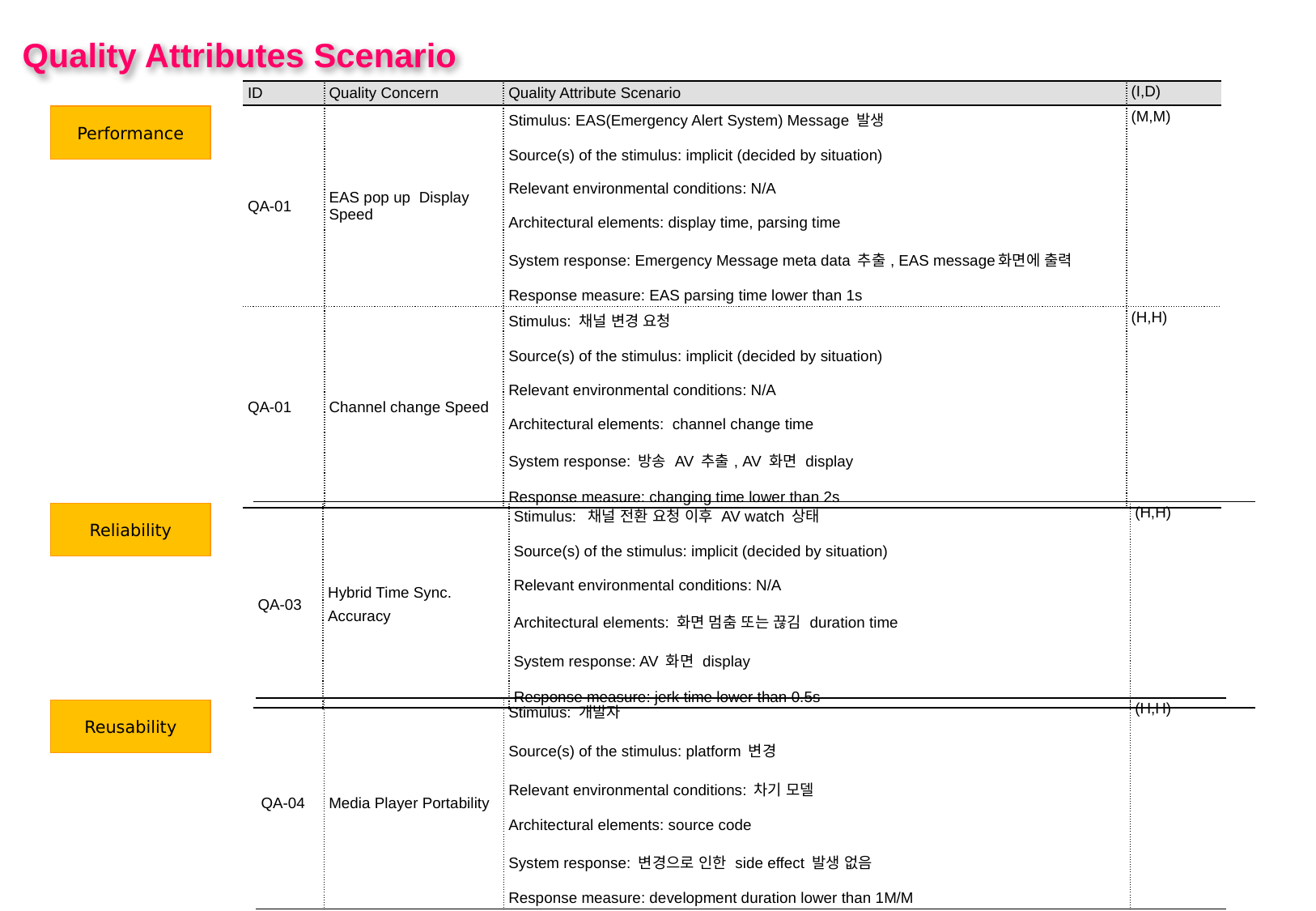

Quality Attributes Scenario
| ID | Quality Concern | Quality Attribute Scenario | (I,D) |
| --- | --- | --- | --- |
| QA-01 | EAS pop up Display Speed | Stimulus: EAS(Emergency Alert System) Message 발생 Source(s) of the stimulus: implicit (decided by situation) Relevant environmental conditions: N/A Architectural elements: display time, parsing time System response: Emergency Message meta data 추출, EAS message화면에 출력 Response measure: EAS parsing time lower than 1s | (M,M) |
| QA-01 | Channel change Speed | Stimulus: 채널 변경 요청 Source(s) of the stimulus: implicit (decided by situation) Relevant environmental conditions: N/A Architectural elements: channel change time System response: 방송 AV 추출, AV 화면 display Response measure: changing time lower than 2s | (H,H) |
Performance
| QA-03 | Hybrid Time Sync. Accuracy | Stimulus: 채널 전환 요청 이후 AV watch 상태 Source(s) of the stimulus: implicit (decided by situation) Relevant environmental conditions: N/A Architectural elements: 화면 멈춤 또는 끊김 duration time System response: AV 화면 display Response measure: jerk time lower than 0.5s | (H,H) |
| --- | --- | --- | --- |
Reliability
| QA-04 | Media Player Portability | Stimulus: 개발자 Source(s) of the stimulus: platform 변경 Relevant environmental conditions: 차기 모델 Architectural elements: source code System response: 변경으로 인한 side effect 발생 없음 Response measure: development duration lower than 1M/M | (H,H) |
| --- | --- | --- | --- |
Reusability
8/25